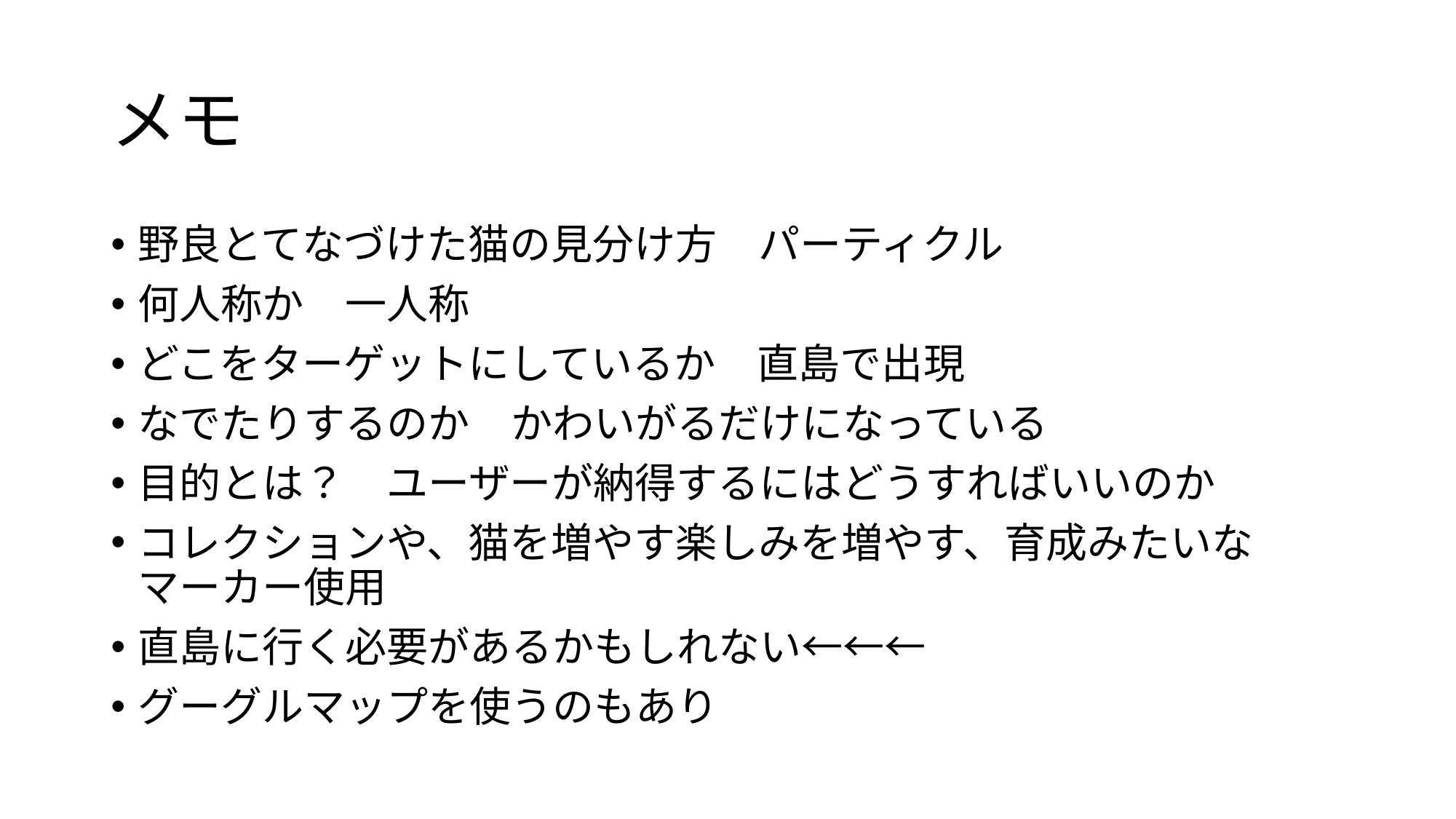

# メモ
野良とてなづけた猫の見分け方　パーティクル
何人称か　一人称
どこをターゲットにしているか　直島で出現
なでたりするのか　かわいがるだけになっている
目的とは？　ユーザーが納得するにはどうすればいいのか
コレクションや、猫を増やす楽しみを増やす、育成みたいな　マーカー使用
直島に行く必要があるかもしれない←←←
グーグルマップを使うのもあり